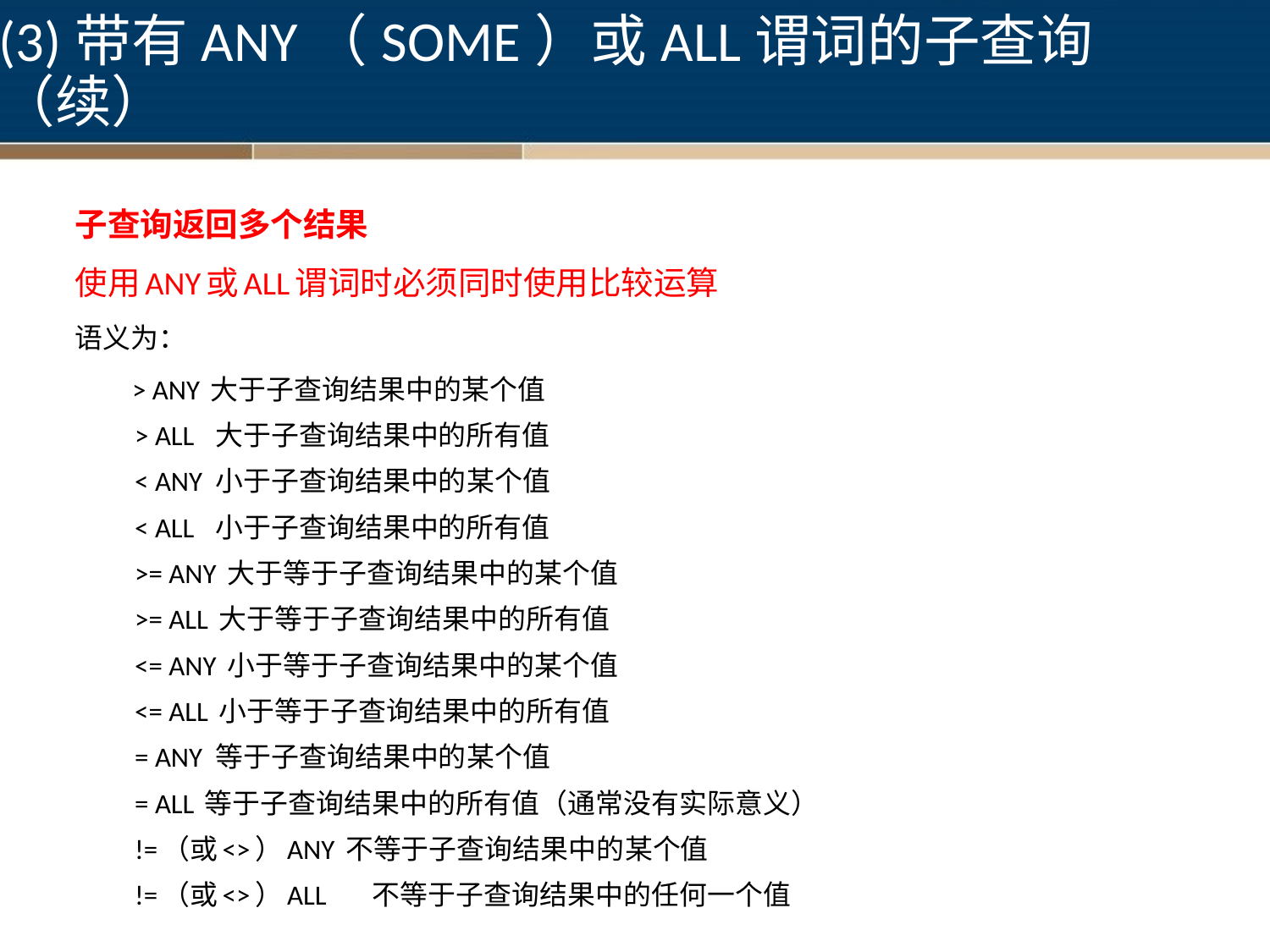

(3)带有ANY（SOME）或ALL谓词的子查询 （续）
子查询返回多个结果
使用ANY或ALL谓词时必须同时使用比较运算
语义为：
         > ANY 大于子查询结果中的某个值
> ALL	 大于子查询结果中的所有值
< ANY	 小于子查询结果中的某个值
< ALL	 小于子查询结果中的所有值
>= ANY 大于等于子查询结果中的某个值
>= ALL 大于等于子查询结果中的所有值
<= ANY 小于等于子查询结果中的某个值
<= ALL 小于等于子查询结果中的所有值
= ANY	 等于子查询结果中的某个值
= ALL	等于子查询结果中的所有值（通常没有实际意义）
!=（或<>）ANY 不等于子查询结果中的某个值
!=（或<>）ALL	不等于子查询结果中的任何一个值